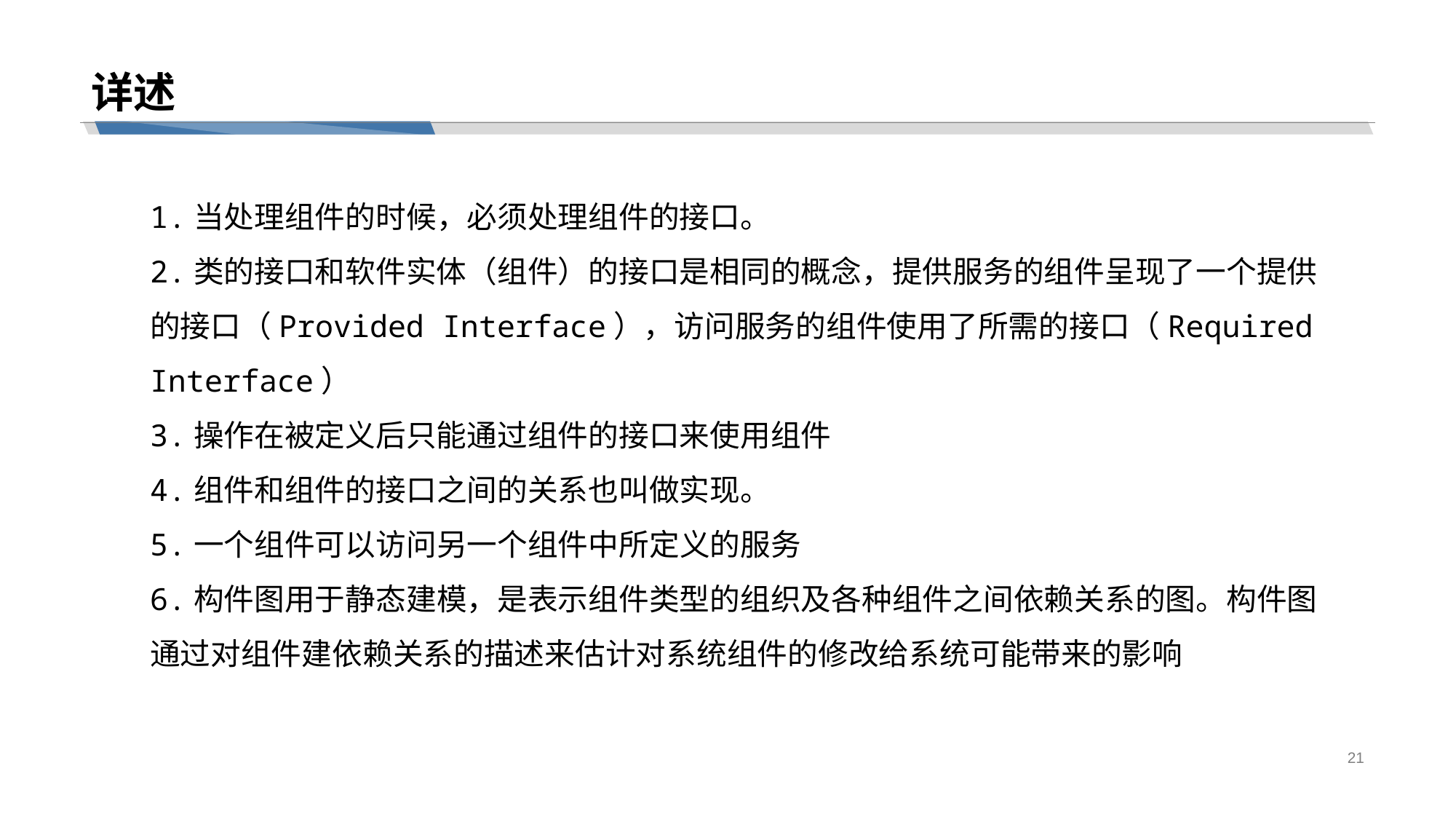

# 详述
1.当处理组件的时候，必须处理组件的接口。
2.类的接口和软件实体（组件）的接口是相同的概念，提供服务的组件呈现了一个提供的接口（Provided Interface），访问服务的组件使用了所需的接口（Required Interface）
3.操作在被定义后只能通过组件的接口来使用组件
4.组件和组件的接口之间的关系也叫做实现。
5.一个组件可以访问另一个组件中所定义的服务
6.构件图用于静态建模，是表示组件类型的组织及各种组件之间依赖关系的图。构件图通过对组件建依赖关系的描述来估计对系统组件的修改给系统可能带来的影响
21